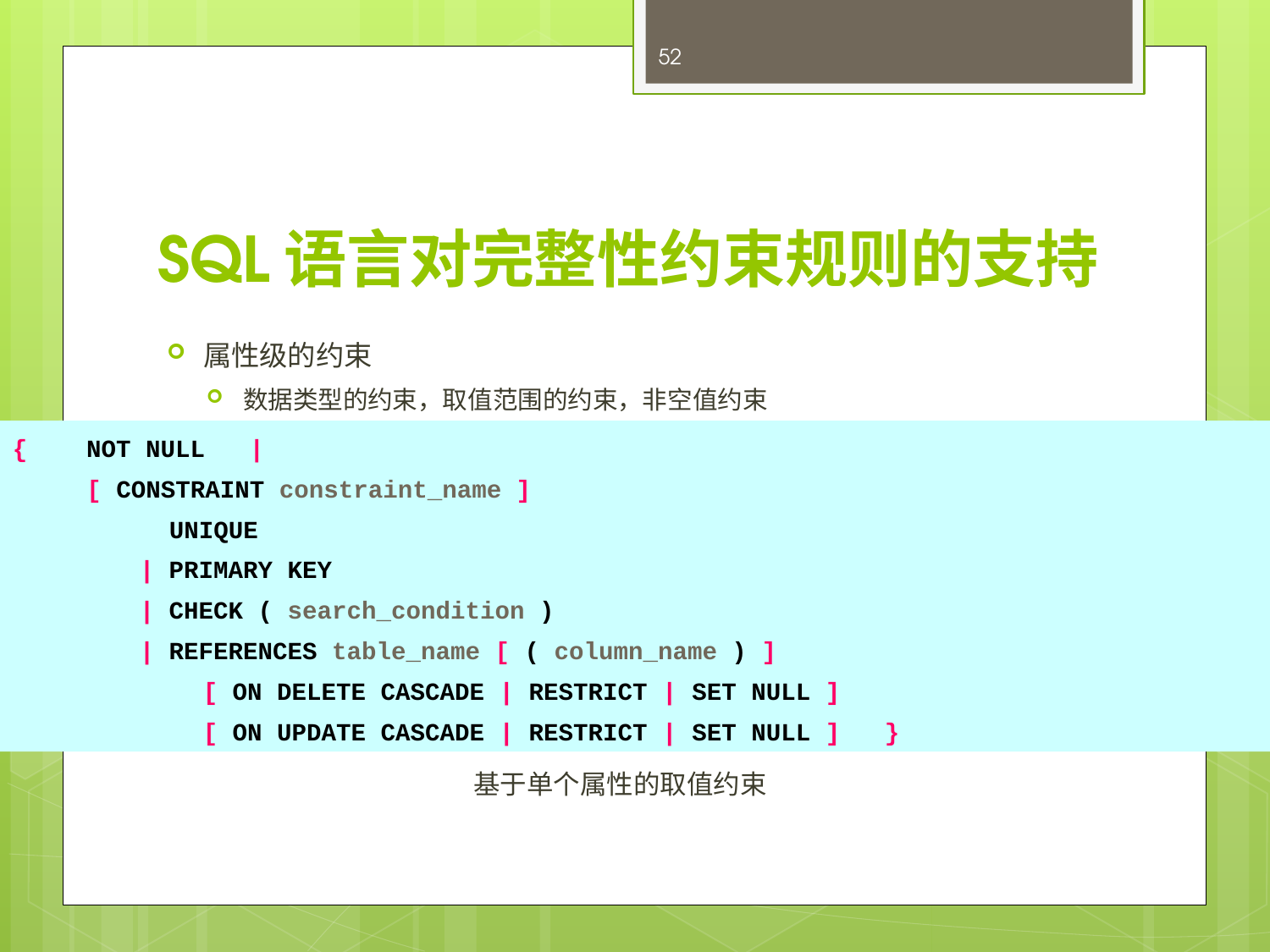

52
# SQL语言对完整性约束规则的支持
属性级的约束
数据类型的约束，取值范围的约束，非空值约束

基于单个属性的取值约束
{    NOT NULL   |
     [ CONSTRAINT constraint_name ]
  UNIQUE
| PRIMARY KEY
| CHECK ( search_condition )
| REFERENCES table_name [ ( column_name ) ]
[ ON DELETE CASCADE | RESTRICT | SET NULL ]
[ ON UPDATE CASCADE | RESTRICT | SET NULL ]   }